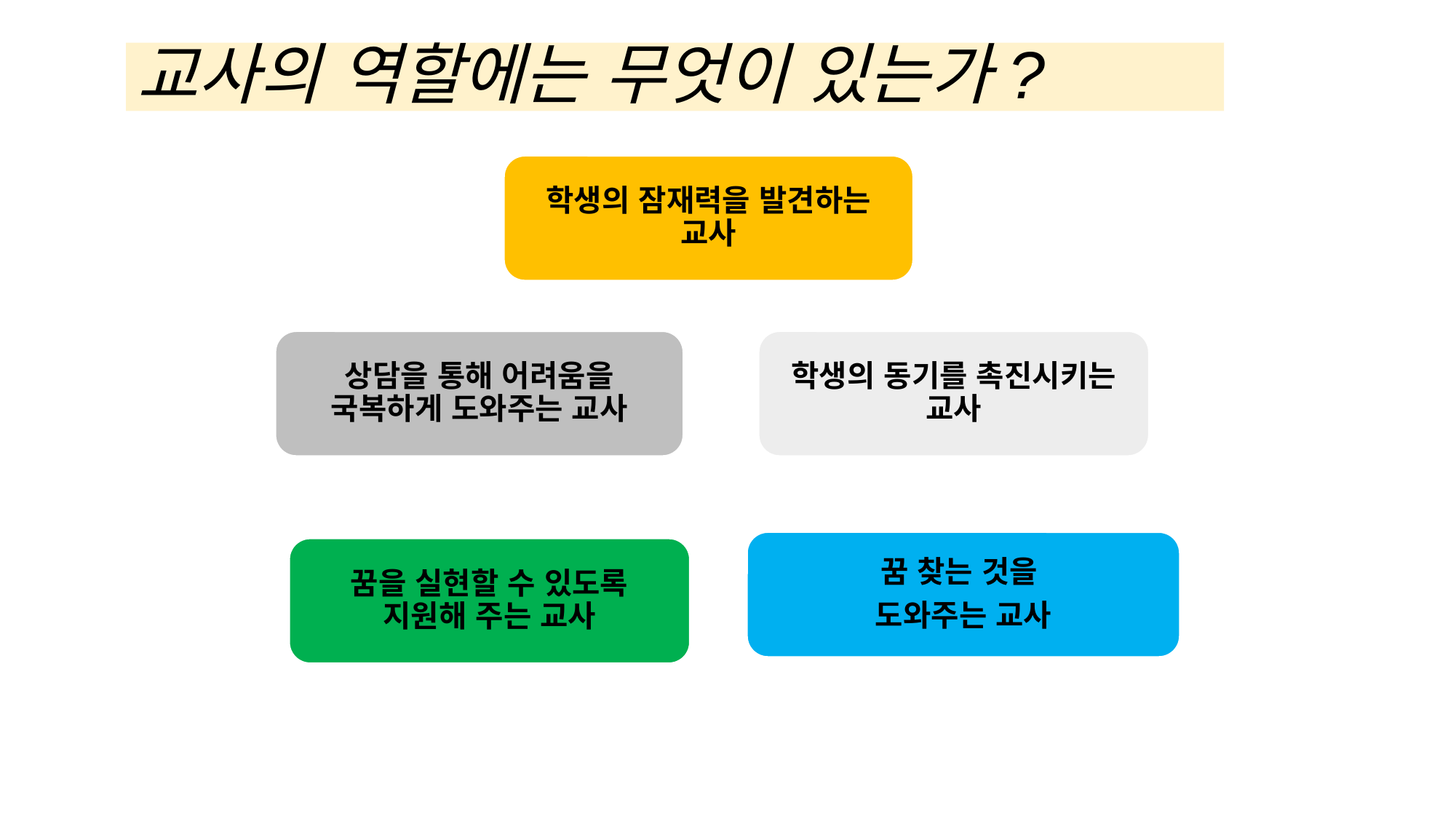

# 교사의 역할에는 무엇이 있는가?

학생의 잠재력을 발견하는 교사

학생의 동기를 촉진시키는 교사

상담을 통해 어려움을 국복하게 도와주는 교사

꿈 찾는 것을
도와주는 교사

꿈을 실현할 수 있도록 지원해 주는 교사